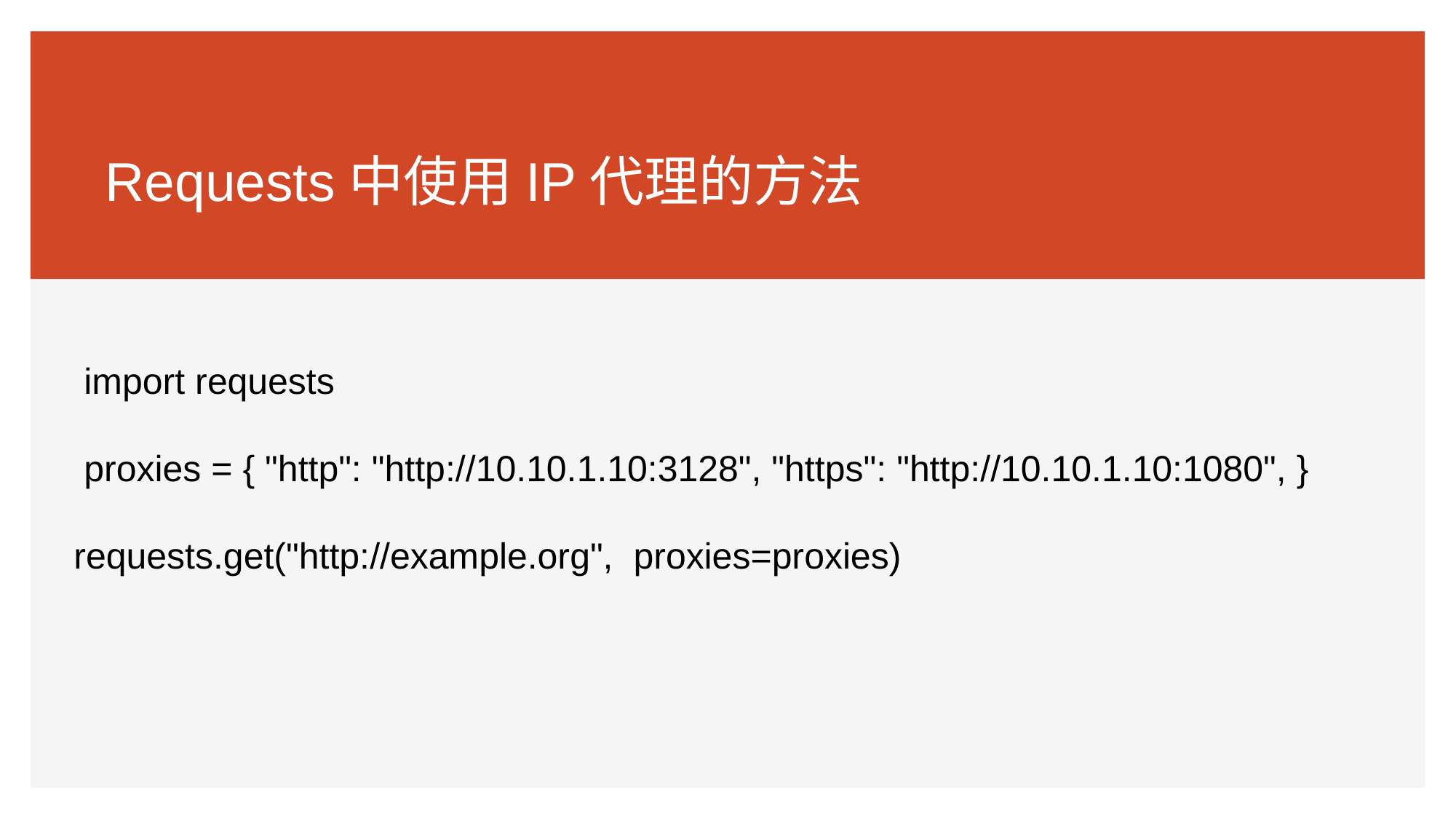

Requests中使用IP代理的方法
#
 import requests
 proxies = { "http": "http://10.10.1.10:3128", "https": "http://10.10.1.10:1080", }
requests.get("http://example.org",  proxies=proxies)